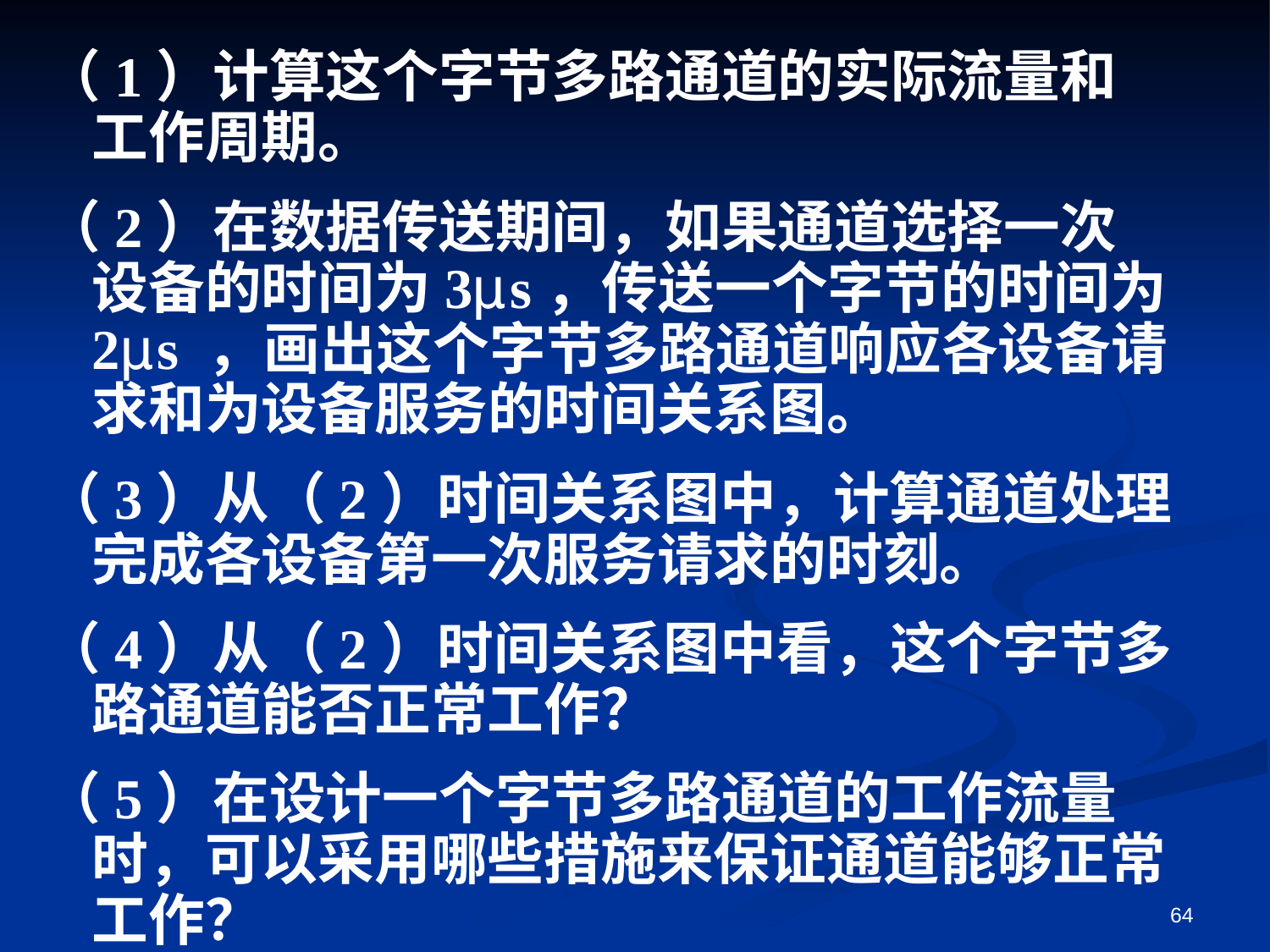

（1）计算这个字节多路通道的实际流量和工作周期。
（2）在数据传送期间，如果通道选择一次设备的时间为3µs，传送一个字节的时间为2µs ，画出这个字节多路通道响应各设备请求和为设备服务的时间关系图。
（3）从（2）时间关系图中，计算通道处理完成各设备第一次服务请求的时刻。
（4）从（2）时间关系图中看，这个字节多路通道能否正常工作？
（5）在设计一个字节多路通道的工作流量时，可以采用哪些措施来保证通道能够正常工作？
64